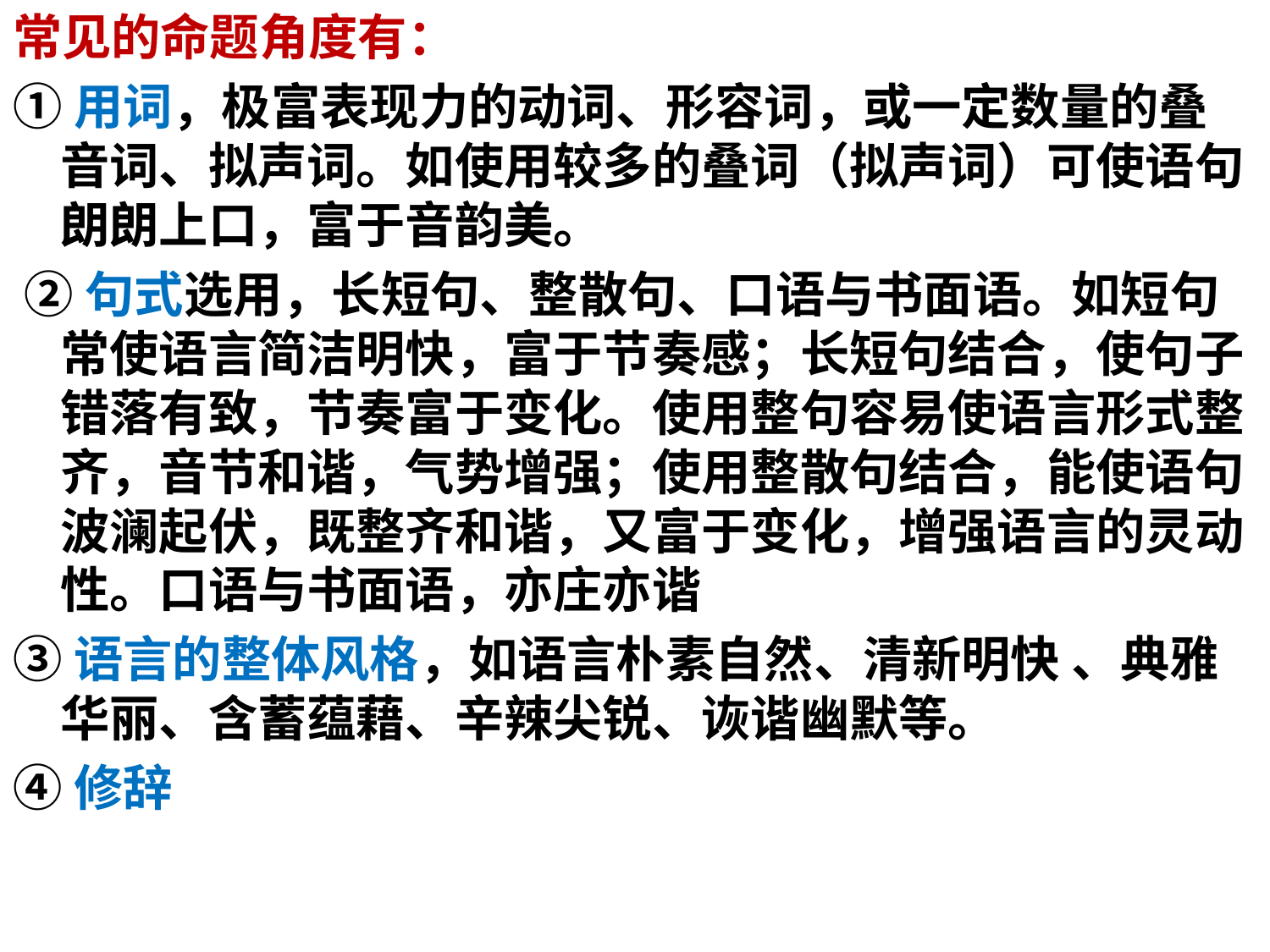

常见的命题角度有：
①用词，极富表现力的动词、形容词，或一定数量的叠音词、拟声词。如使用较多的叠词（拟声词）可使语句朗朗上口，富于音韵美。
 ②句式选用，长短句、整散句、口语与书面语。如短句常使语言简洁明快，富于节奏感；长短句结合，使句子错落有致，节奏富于变化。使用整句容易使语言形式整齐，音节和谐，气势增强；使用整散句结合，能使语句波澜起伏，既整齐和谐，又富于变化，增强语言的灵动性。口语与书面语，亦庄亦谐
③语言的整体风格，如语言朴素自然、清新明快 、典雅华丽、含蓄蕴藉、辛辣尖锐、诙谐幽默等。
④修辞